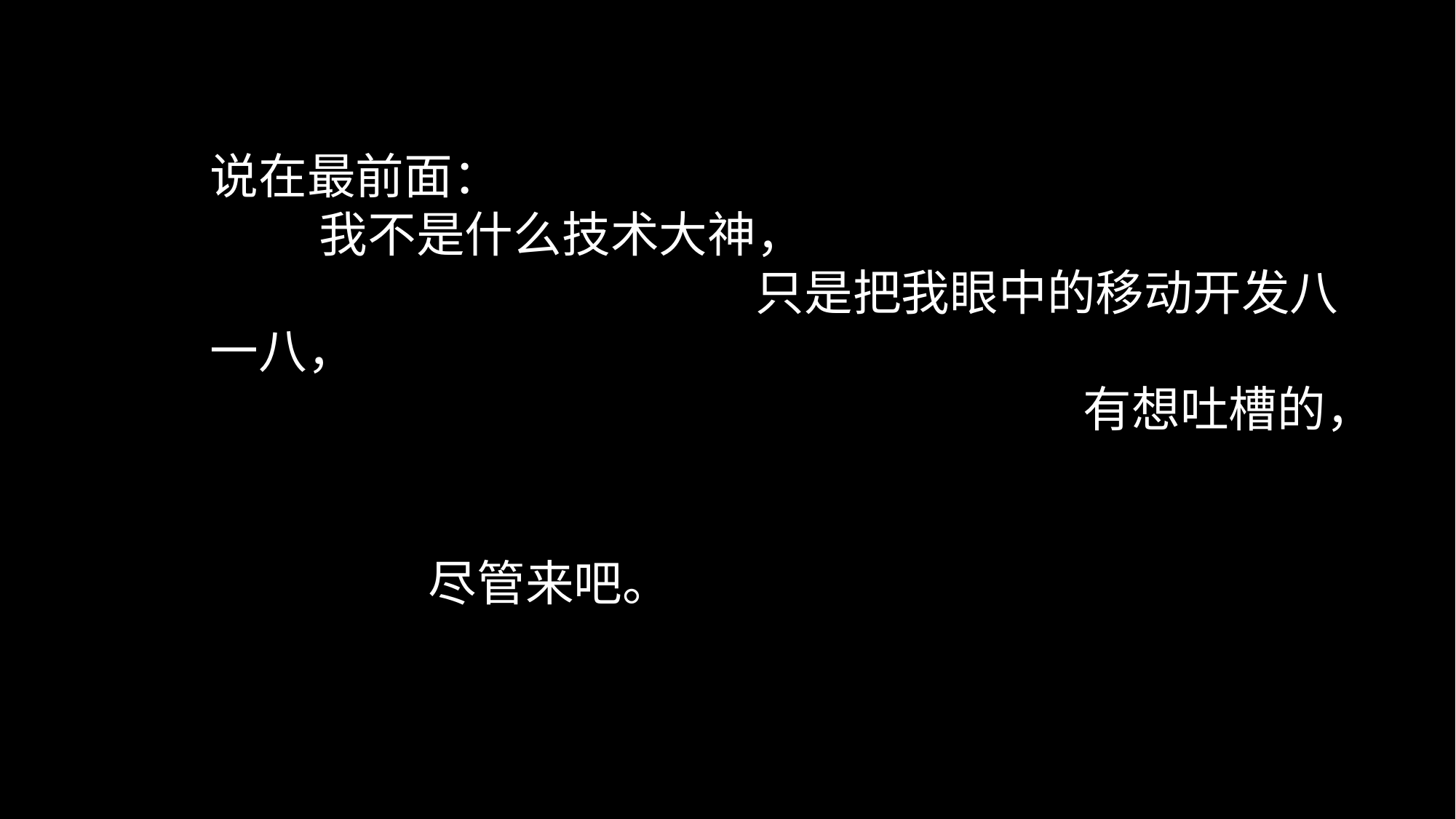

# 说在最前面： 我不是什么技术大神， 只是把我眼中的移动开发八一八， 有想吐槽的， 尽管来吧。